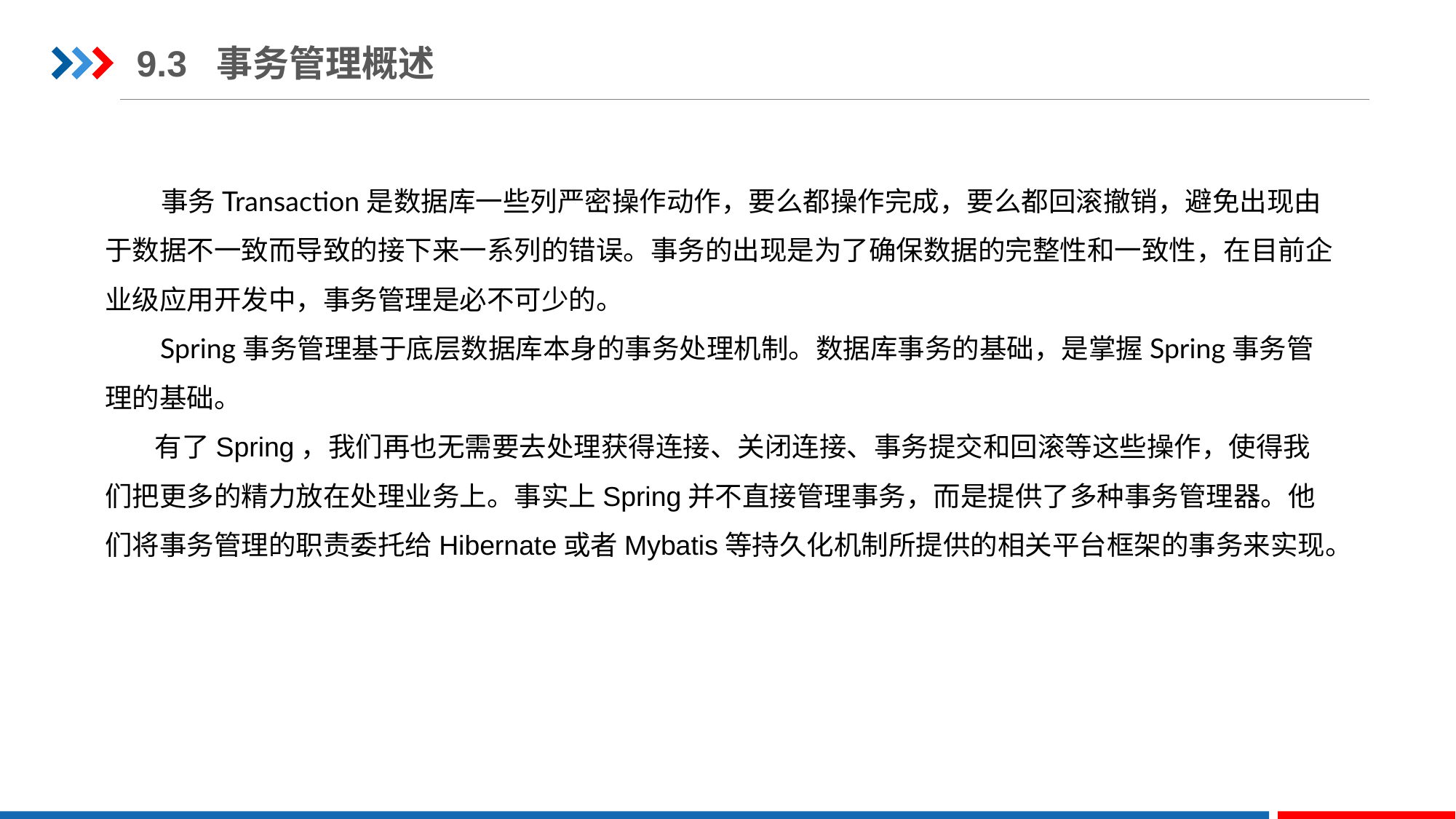

9.3  事务管理概述
        事务Transaction是数据库一些列严密操作动作，要么都操作完成，要么都回滚撤销，避免出现由于数据不一致而导致的接下来一系列的错误。事务的出现是为了确保数据的完整性和一致性，在目前企业级应用开发中，事务管理是必不可少的。
        Spring事务管理基于底层数据库本身的事务处理机制。数据库事务的基础，是掌握Spring事务管理的基础。
       有了Spring，我们再也无需要去处理获得连接、关闭连接、事务提交和回滚等这些操作，使得我们把更多的精力放在处理业务上。事实上Spring并不直接管理事务，而是提供了多种事务管理器。他们将事务管理的职责委托给Hibernate或者Mybatis等持久化机制所提供的相关平台框架的事务来实现。